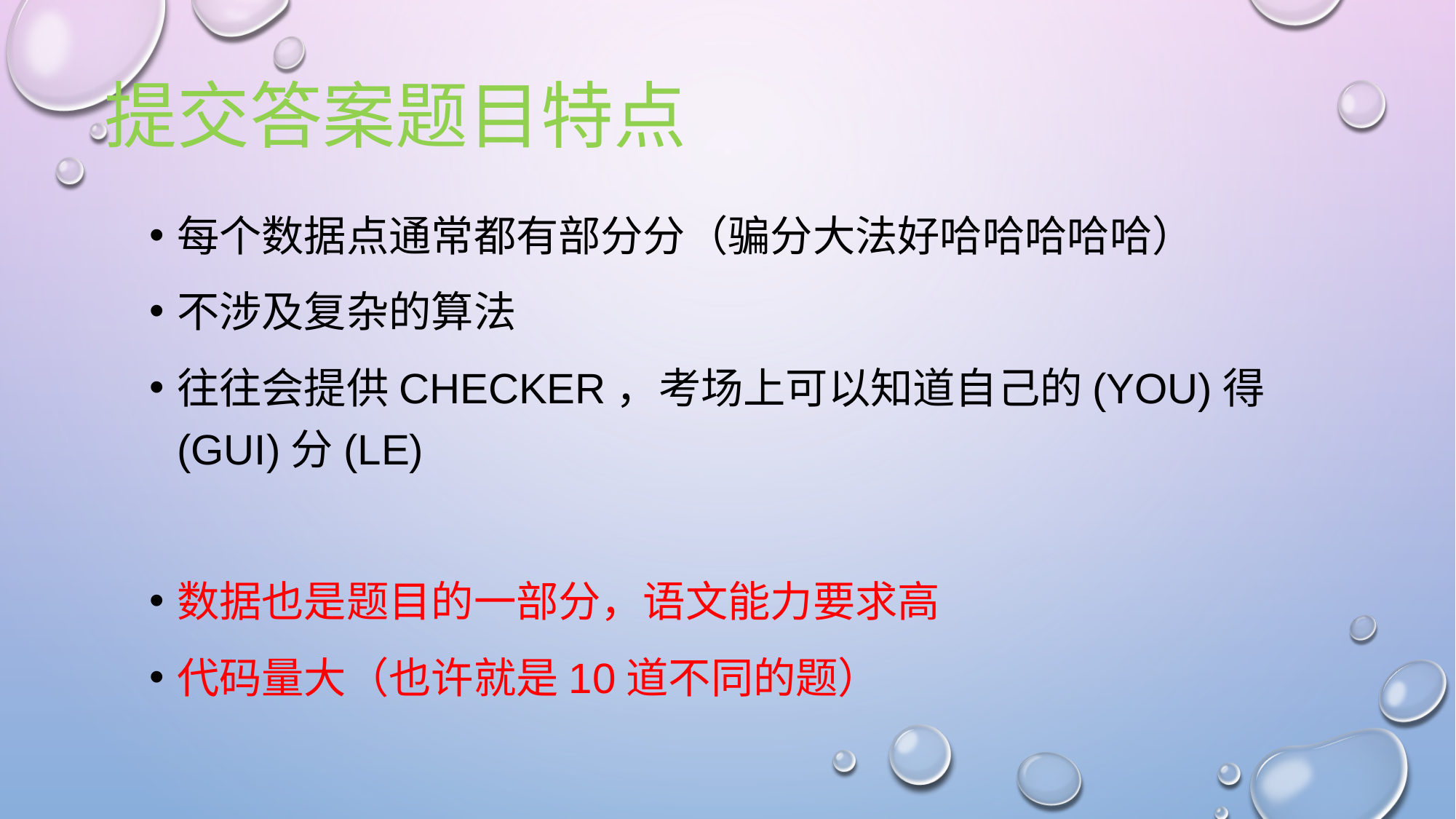

# 提交答案题目特点
每个数据点通常都有部分分（骗分大法好哈哈哈哈哈）
不涉及复杂的算法
往往会提供checker，考场上可以知道自己的(you)得(gui)分(le)

数据也是题目的一部分，语文能力要求高
代码量大（也许就是10道不同的题）